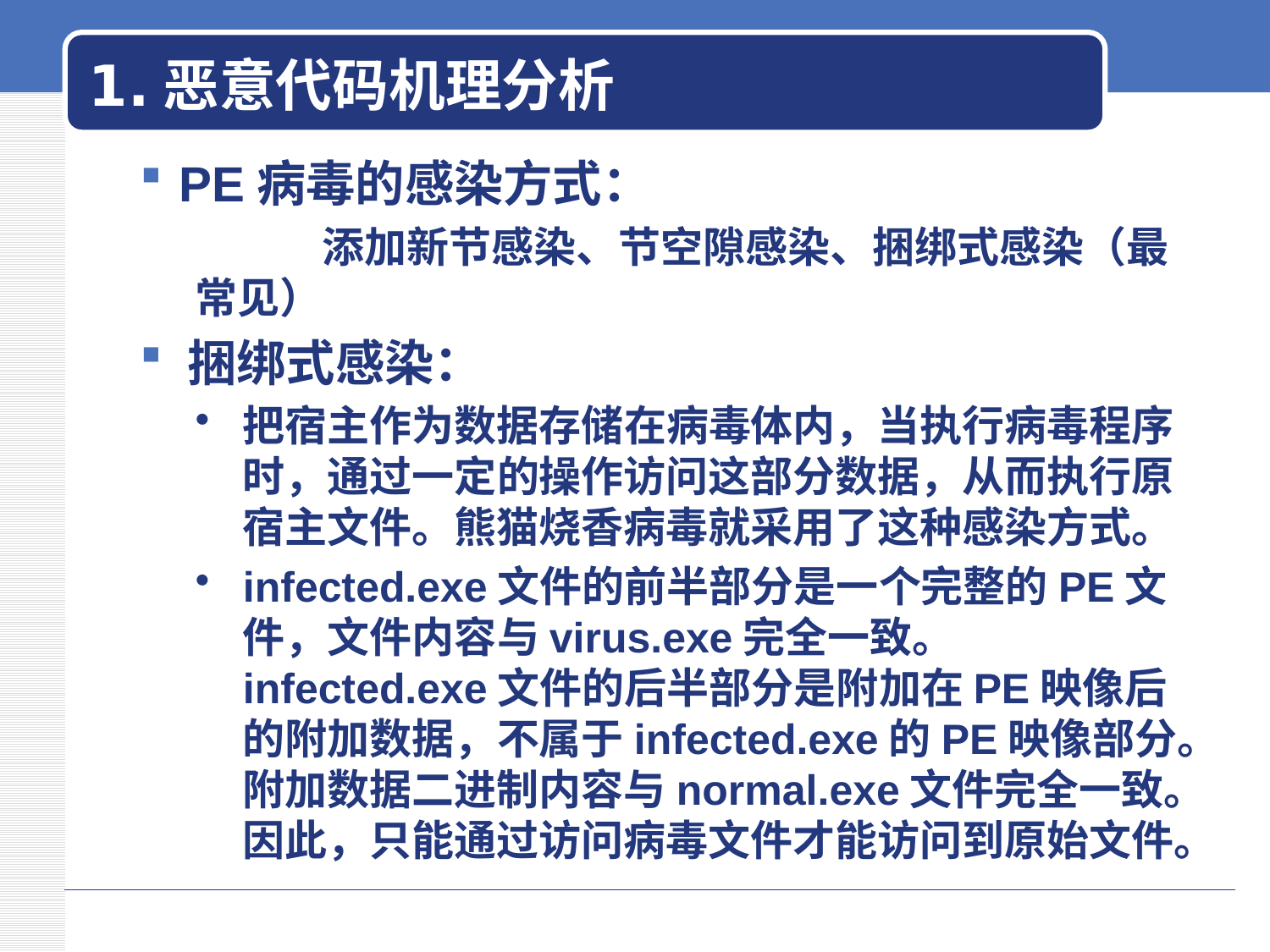

# 1.恶意代码机理分析
PE病毒的感染方式：
	添加新节感染、节空隙感染、捆绑式感染（最常见）
捆绑式感染：
把宿主作为数据存储在病毒体内，当执行病毒程序时，通过一定的操作访问这部分数据，从而执行原宿主文件。熊猫烧香病毒就采用了这种感染方式。
infected.exe文件的前半部分是一个完整的PE文件，文件内容与virus.exe完全一致。 infected.exe文件的后半部分是附加在PE映像后的附加数据，不属于infected.exe的PE映像部分。附加数据二进制内容与normal.exe文件完全一致。因此，只能通过访问病毒文件才能访问到原始文件。